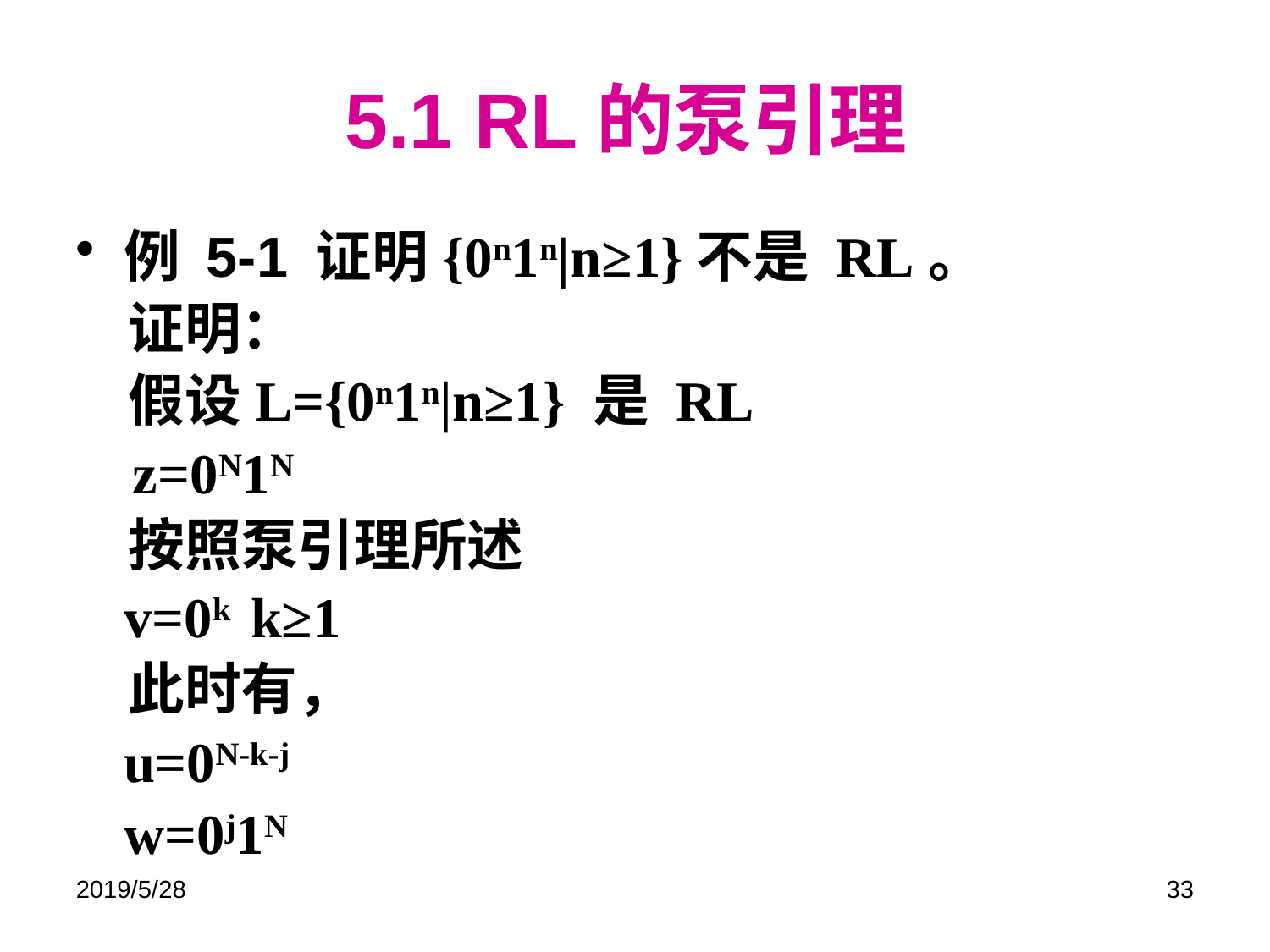

# 5.1 RL的泵引理
例 5-1 证明{0n1n|n≥1}不是 RL。
   证明：
   假设L={0n1n|n≥1} 是 RL
    z=0N1N
   按照泵引理所述
	v=0k	k≥1
   此时有，
	u=0N-k-j
	w=0j1N
2019/5/28
33